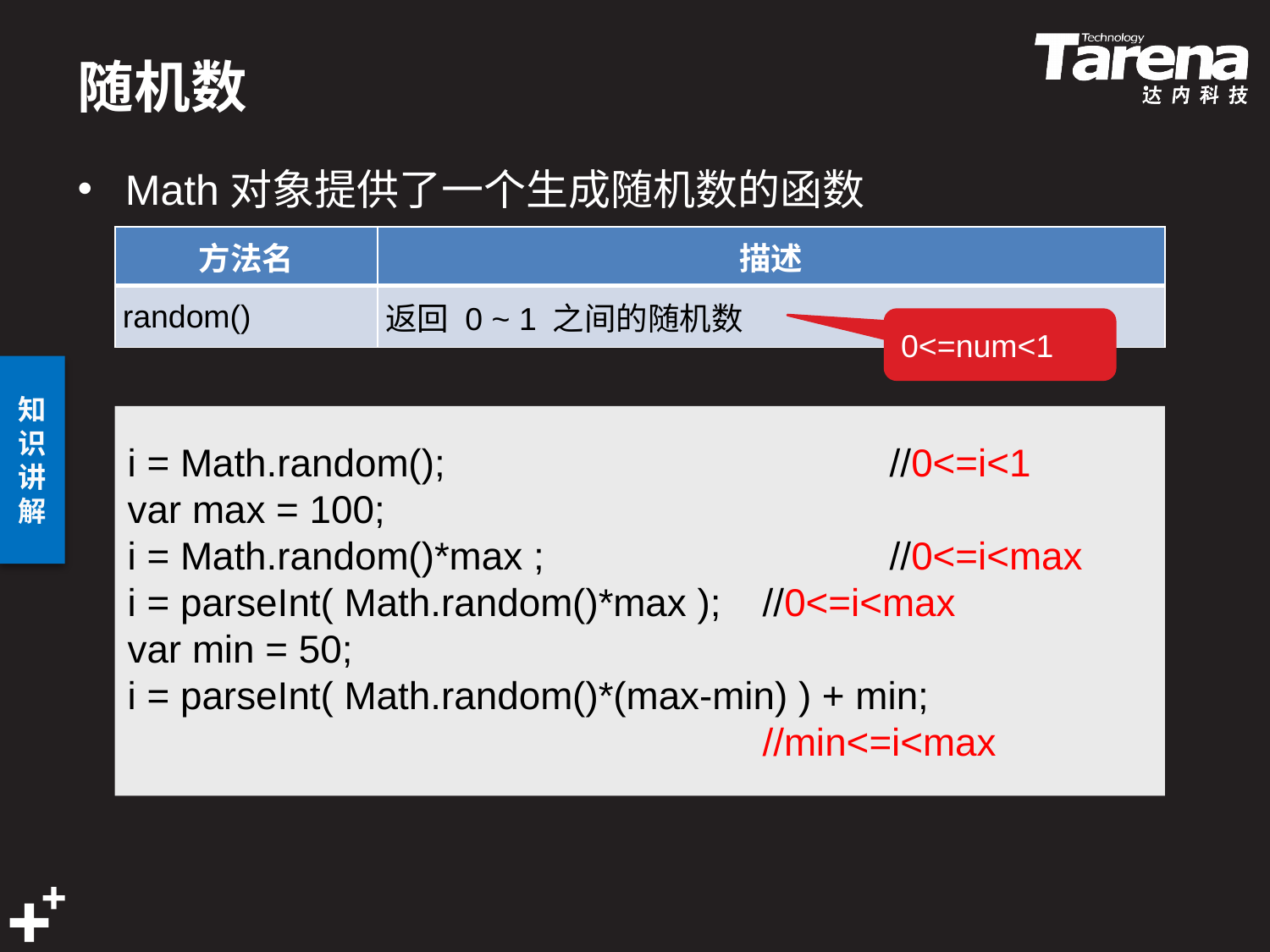

# 随机数
Math对象提供了一个生成随机数的函数
| 方法名 | 描述 |
| --- | --- |
| random() | 返回 0 ~ 1 之间的随机数 |
0<=num<1
i = Math.random();	   			//0<=i<1
var max = 100;
i = Math.random()*max ;			//0<=i<max
i = parseInt( Math.random()*max );	//0<=i<max
var min = 50;
i = parseInt( Math.random()*(max-min) ) + min;
					//min<=i<max